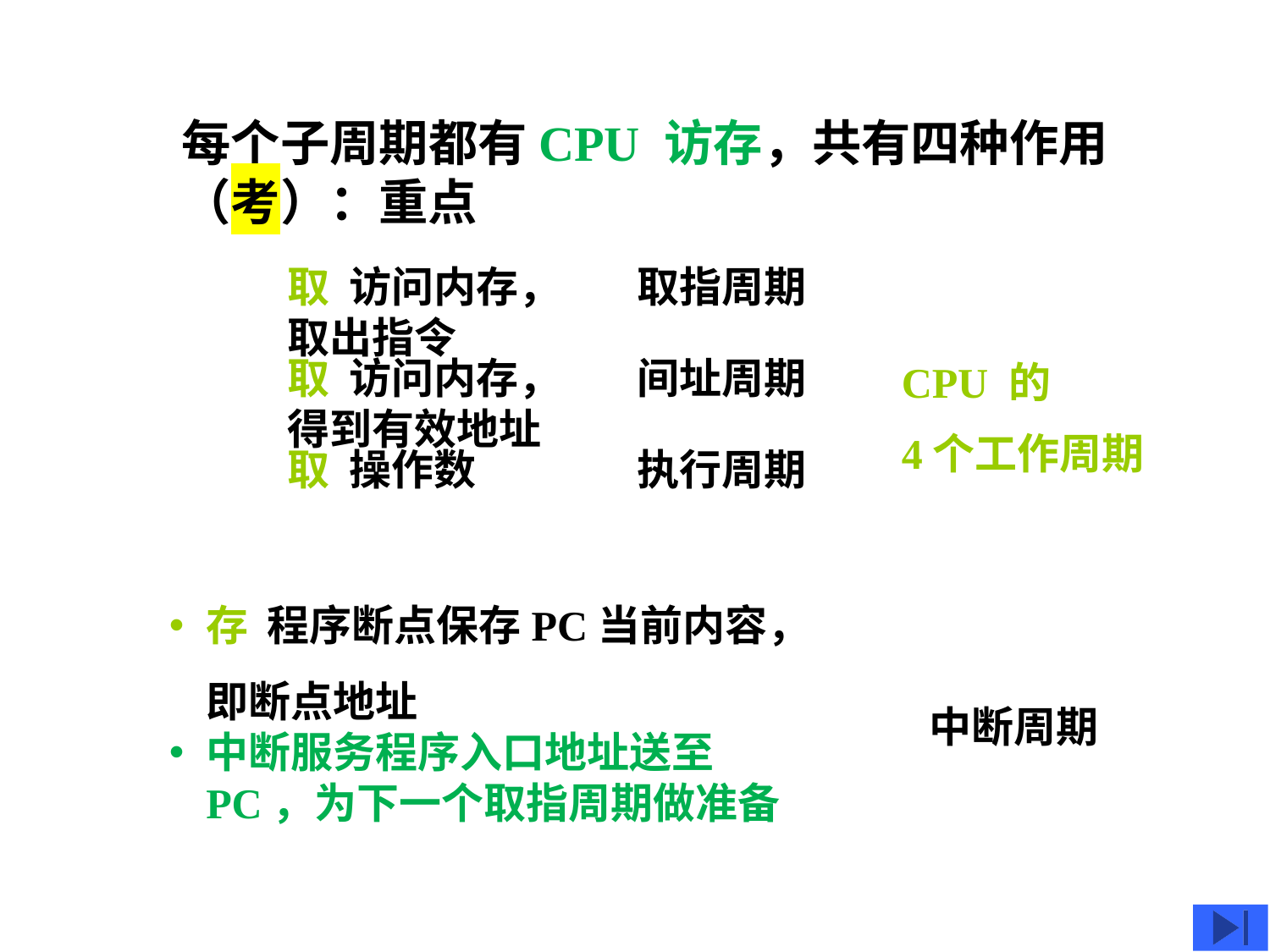

每个子周期都有CPU 访存，共有四种作用（考）：重点
取  访问内存，取出指令
取指周期
取  访问内存，得到有效地址
间址周期
CPU 的
4个工作周期
取  操作数
执行周期
存  程序断点保存PC当前内容，即断点地址
中断服务程序入口地址送至PC，为下一个取指周期做准备

中断周期